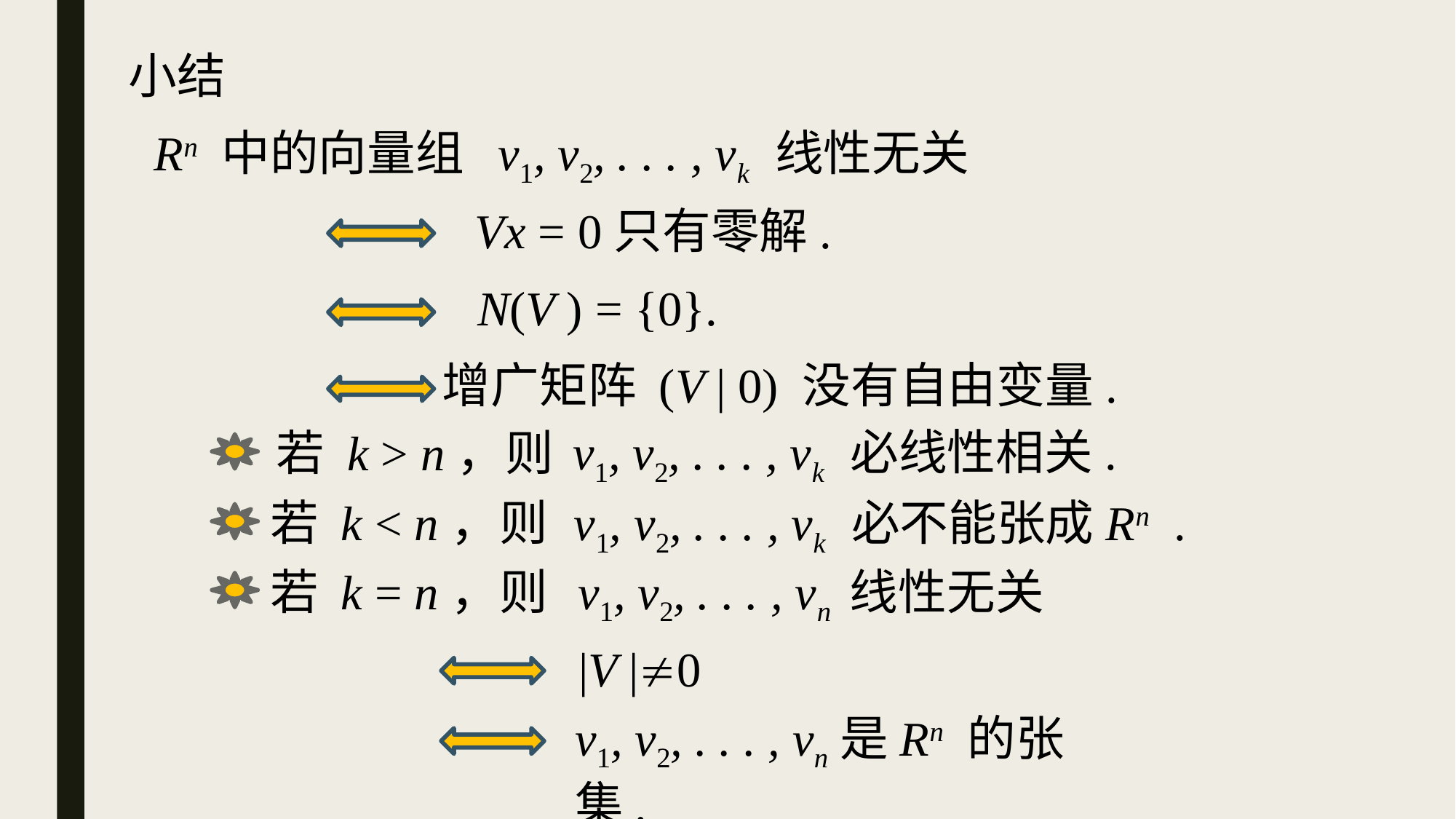

小结
 Rn 中的向量组  v1, v2, . . . , vk  线性无关
Vx = 0只有零解.

N(V ) = {0}.

增广矩阵 (V | 0) 没有自由变量.

v1, v2, . . . , vk  必线性相关.
 若 k > n，则

若 k < n，则
v1, v2, . . . , vk  必不能张成Rn  .

若 k = n，则
v1, v2, . . . , vn 线性无关

|V |≠0

v1, v2, . . . , vn是Rn 的张集.